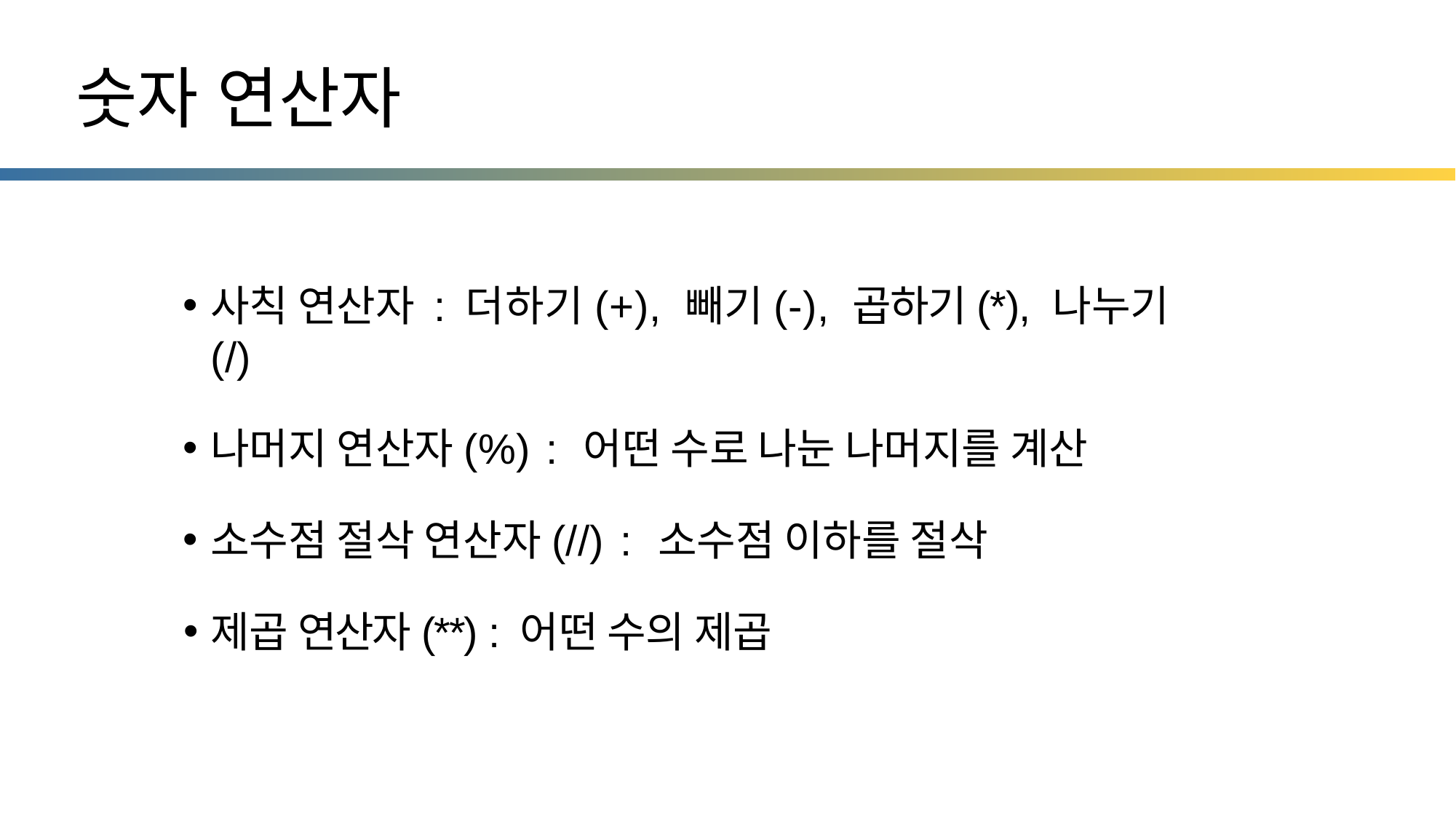

# 숫자 연산자
사칙 연산자 : 더하기(+), 빼기(-), 곱하기(*), 나누기(/)
나머지 연산자(%) : 어떤 수로 나눈 나머지를 계산
소수점 절삭 연산자(//) : 소수점 이하를 절삭
제곱 연산자(**) : 어떤 수의 제곱